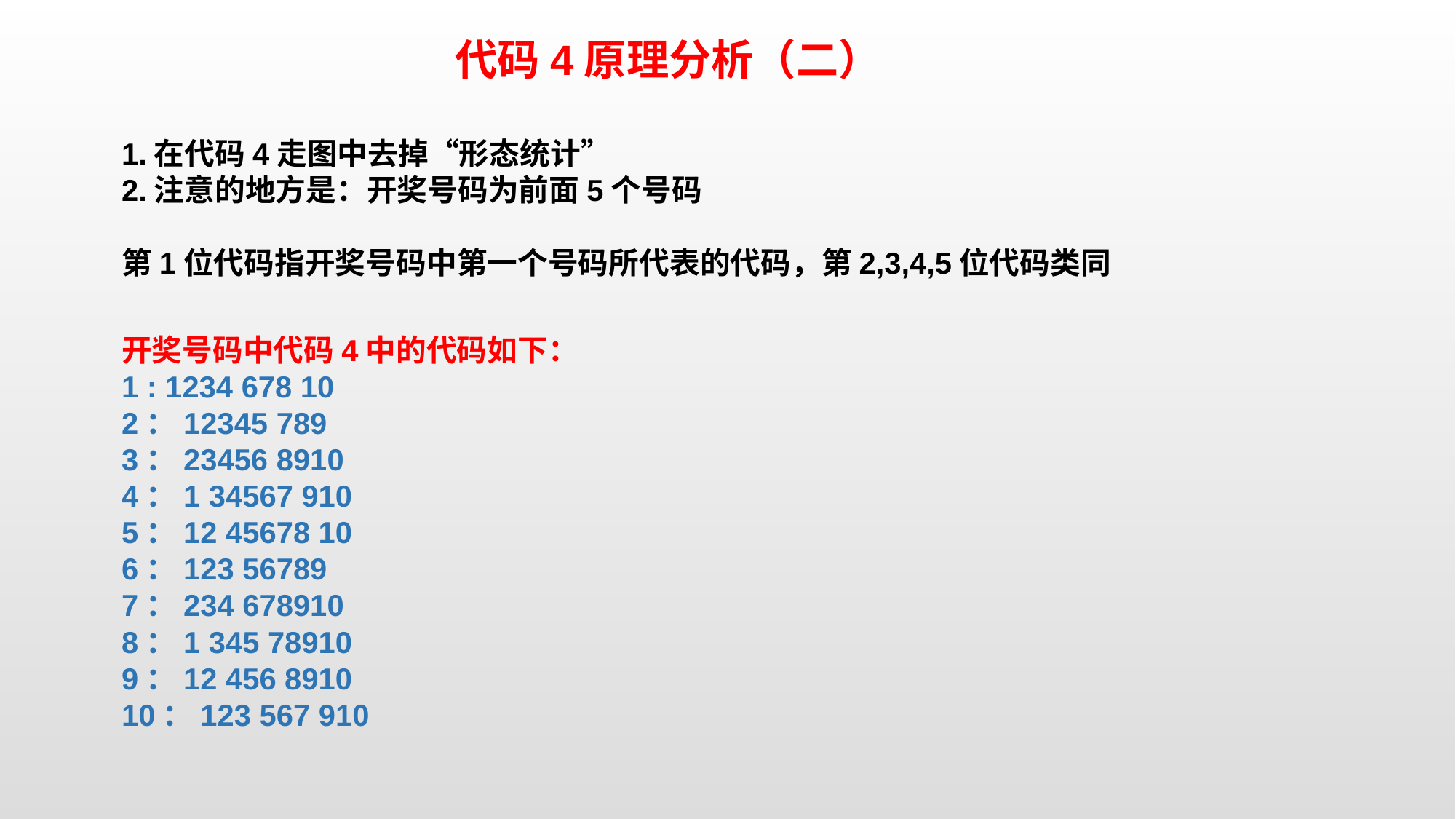

代码4原理分析（二）

1.在代码4走图中去掉“形态统计”
2.注意的地方是：开奖号码为前面5个号码

第1位代码指开奖号码中第一个号码所代表的代码，第2,3,4,5位代码类同

开奖号码中代码4中的代码如下：
1 : 1234 678 10
2：12345 789
3：23456 8910
4：1 34567 910
5：12 45678 10
6：123 56789
7：234 678910
8：1 345 78910
9：12 456 8910
10：123 567 910